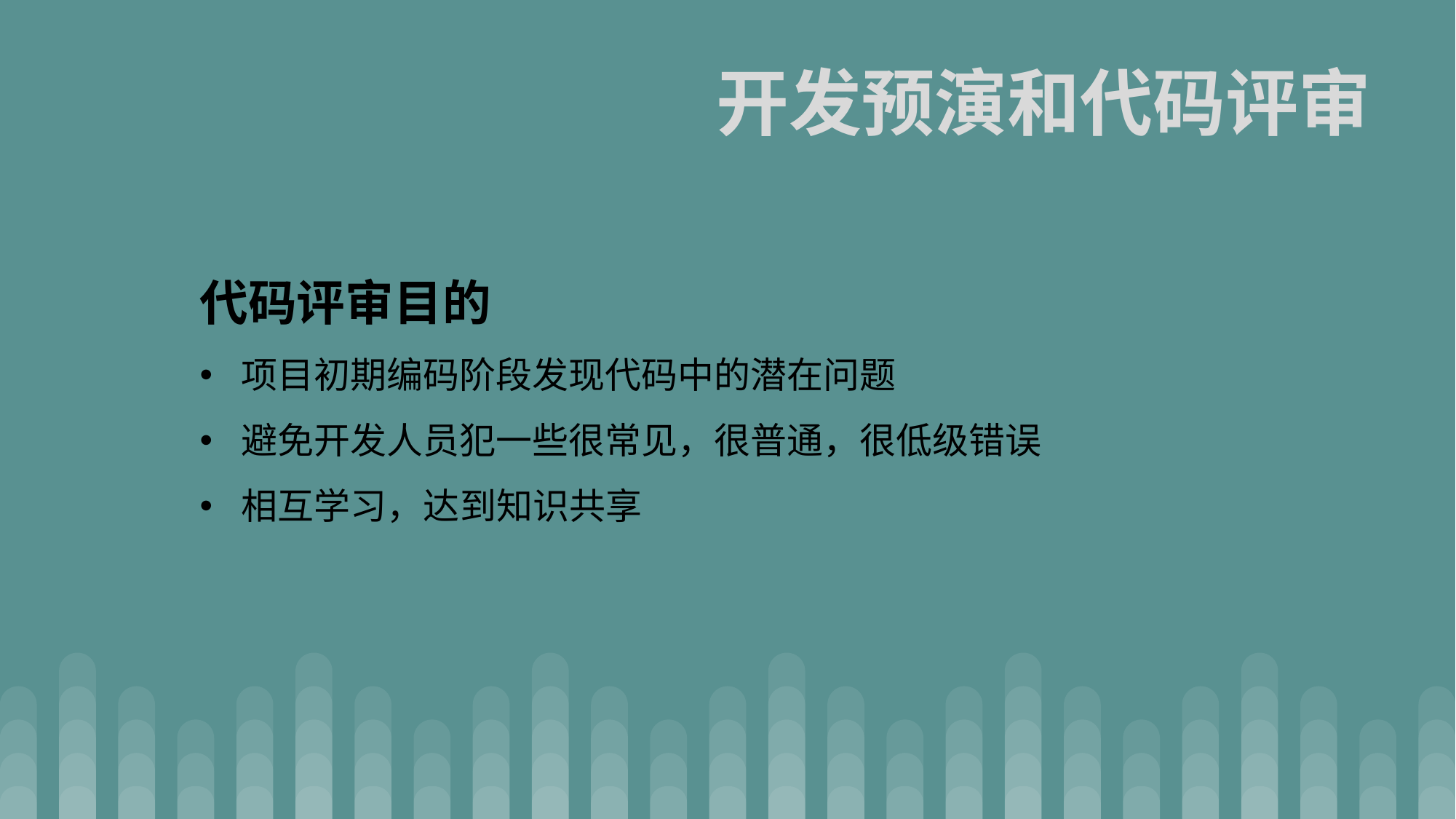

开发预演和代码评审
代码评审目的
  项目初期编码阶段发现代码中的潜在问题
  避免开发人员犯一些很常见，很普通，很低级错误
  相互学习，达到知识共享